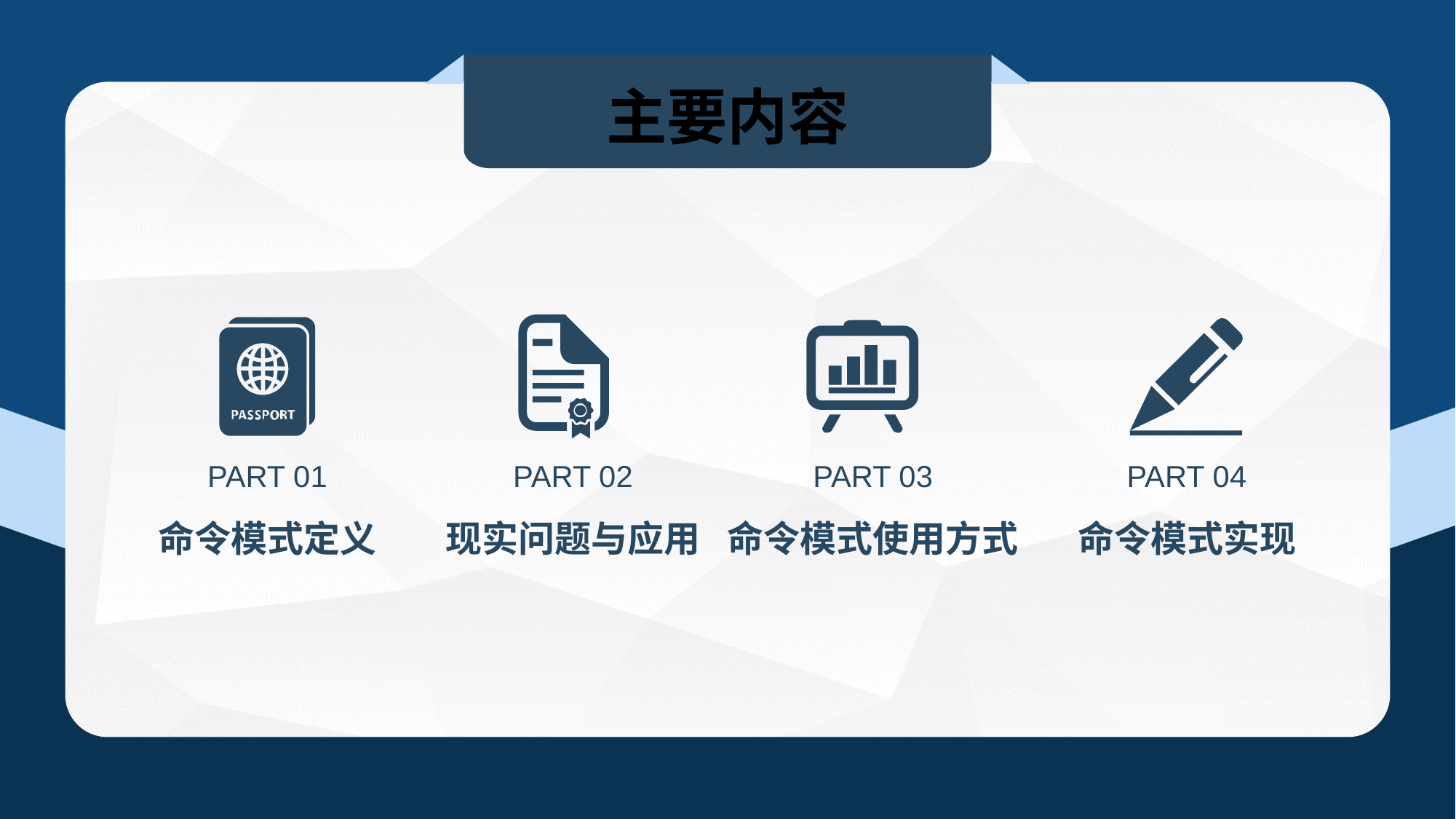

命令模式定义命令模式定义

主要内容

PART 01
PART 02
PART 03
PART 04
命令模式定义
现实问题与应用
命令模式使用方式
命令模式实现
子煜